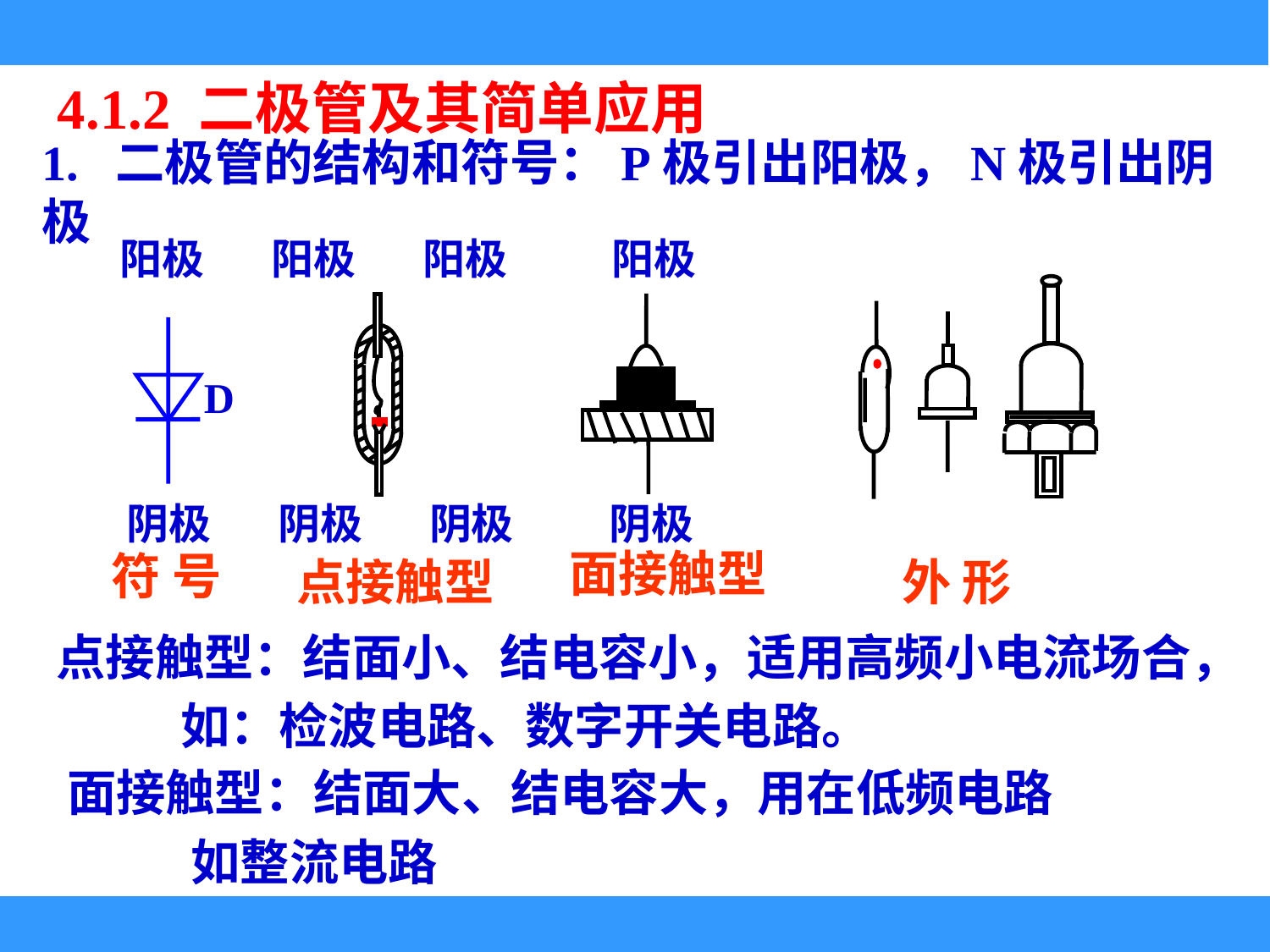

4.1.2 二极管及其简单应用
1.  二极管的结构和符号：P极引出阳极，N极引出阴极
阳极       阳极       阳极           阳极

D
阴极       阴极       阴极          阴极
面接触型
符 号
点接触型
外 形
点接触型：结面小、结电容小，适用高频小电流场合，
          如：检波电路、数字开关电路。
面接触型：结面大、结电容大，用在低频电路
          如整流电路